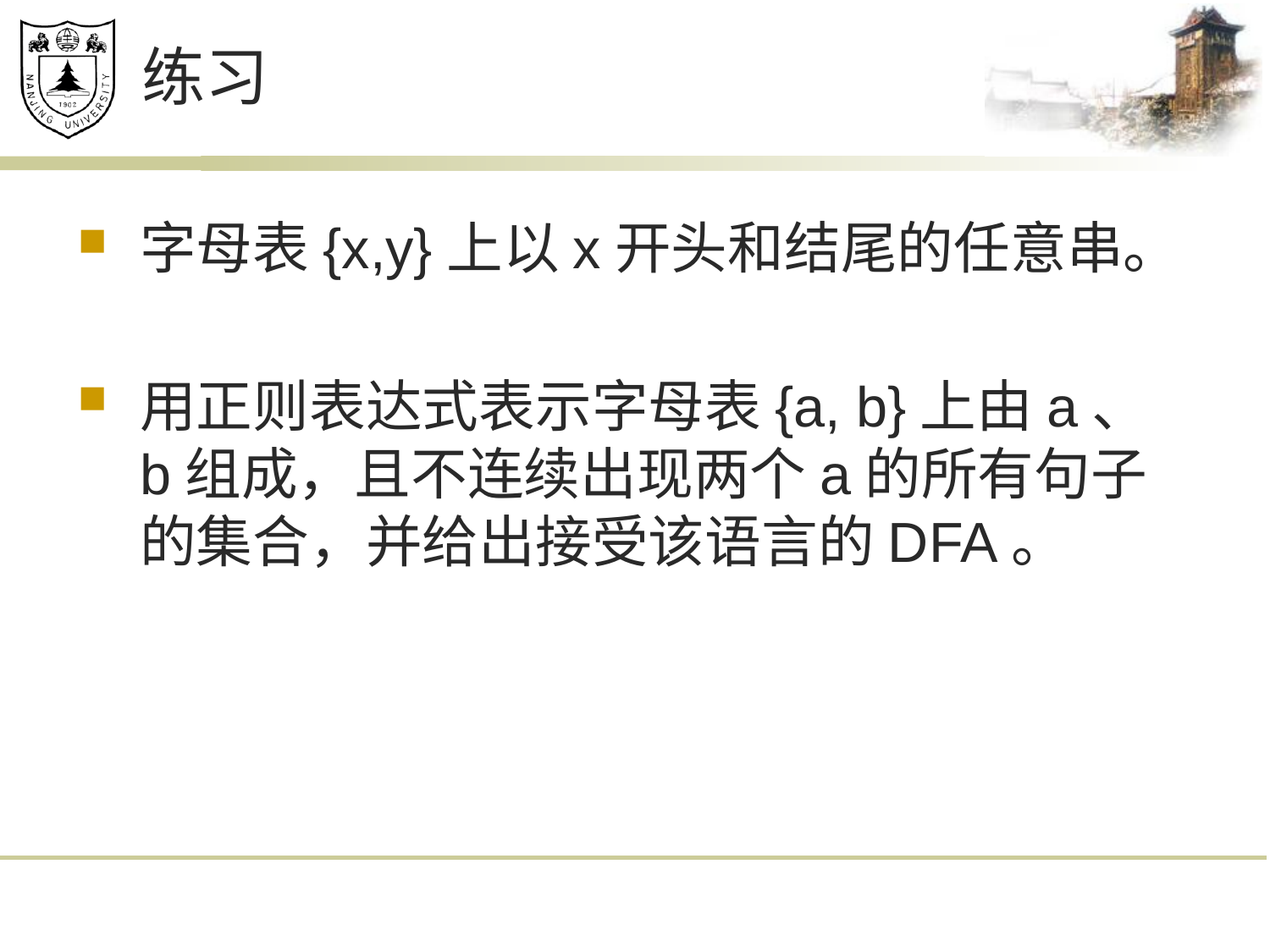

# 练习
字母表{x,y}上以x开头和结尾的任意串。

用正则表达式表示字母表{a, b}上由a、b组成，且不连续出现两个a的所有句子的集合，并给出接受该语言的DFA。